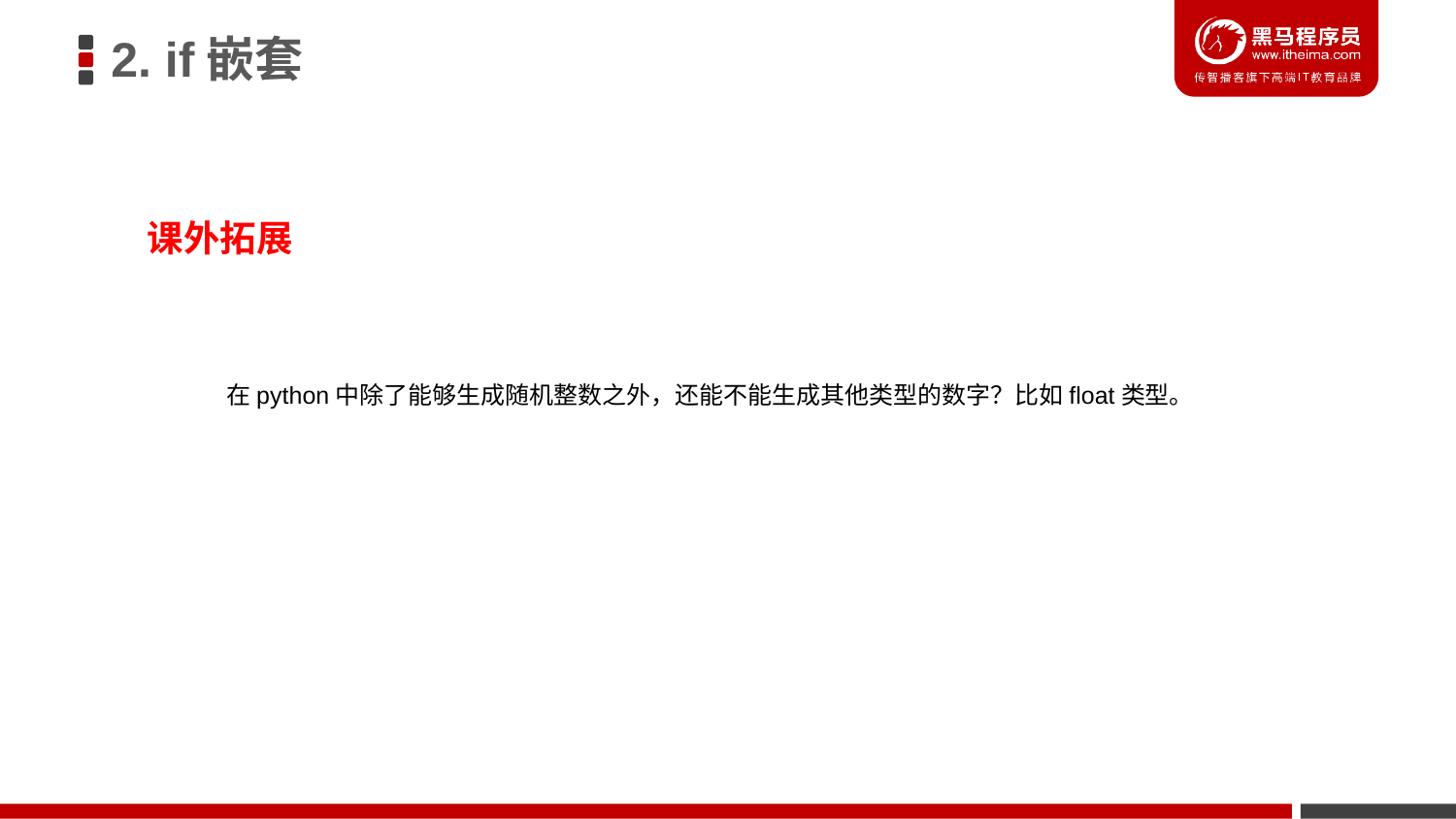

2. if嵌套
课外拓展
在python中除了能够生成随机整数之外，还能不能生成其他类型的数字？比如float类型。